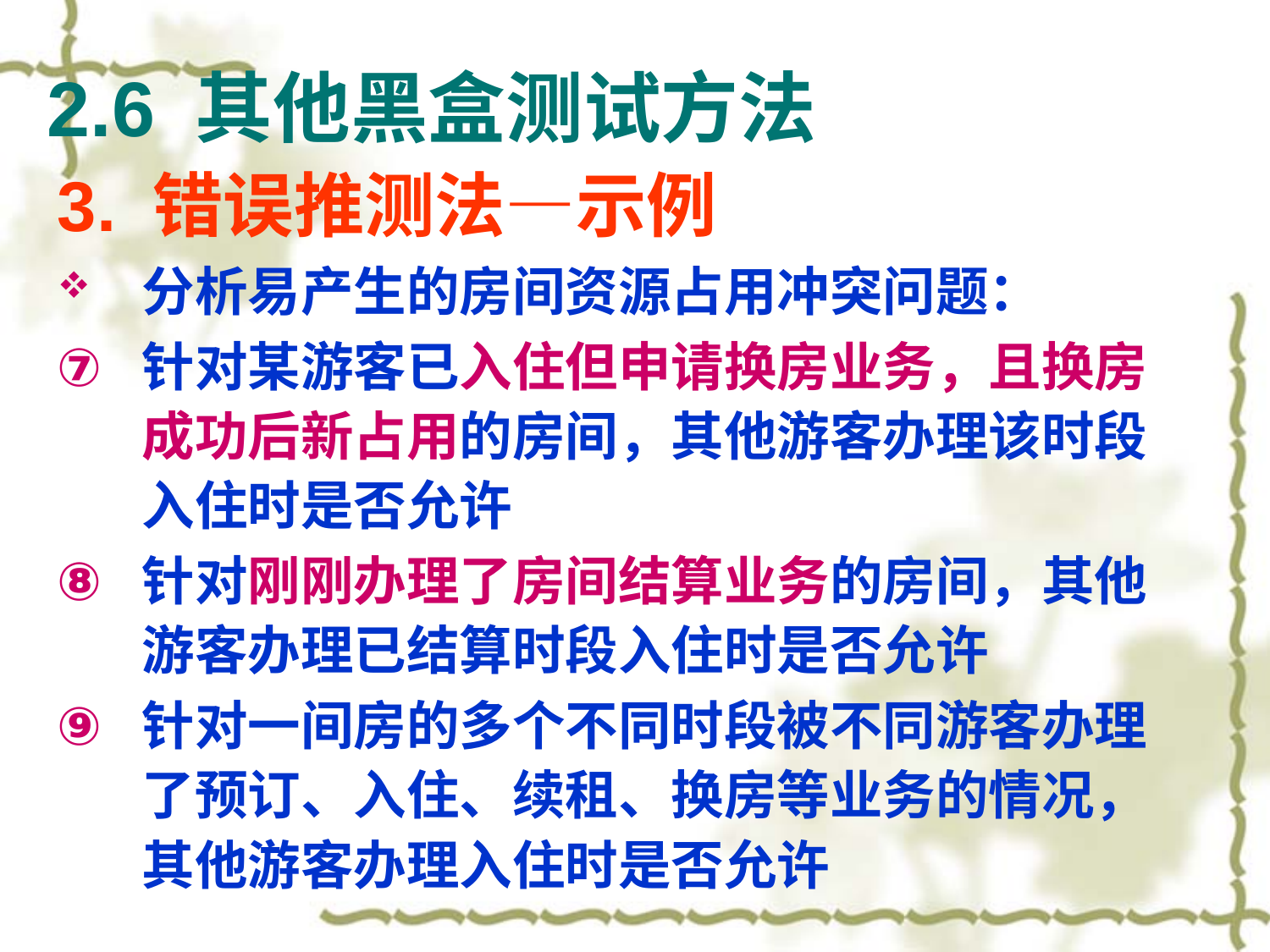

2.6 其他黑盒测试方法
3. 错误推测法—示例
分析易产生的房间资源占用冲突问题：
针对某游客已入住但申请换房业务，且换房成功后新占用的房间，其他游客办理该时段入住时是否允许
针对刚刚办理了房间结算业务的房间，其他游客办理已结算时段入住时是否允许
针对一间房的多个不同时段被不同游客办理了预订、入住、续租、换房等业务的情况，其他游客办理入住时是否允许